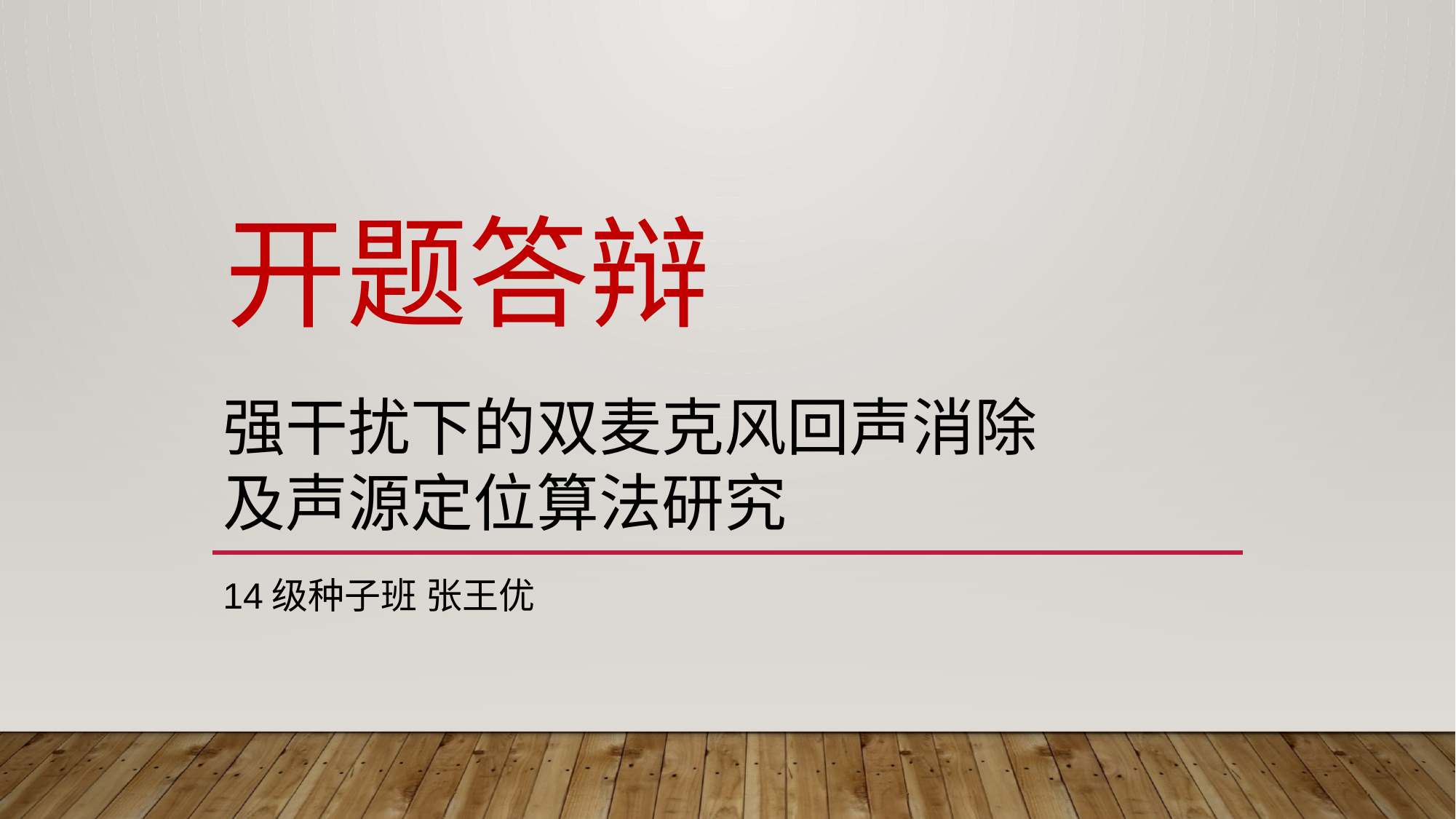

开题答辩
# 强干扰下的双麦克风回声消除 及声源定位算法研究
14级种子班 张王优